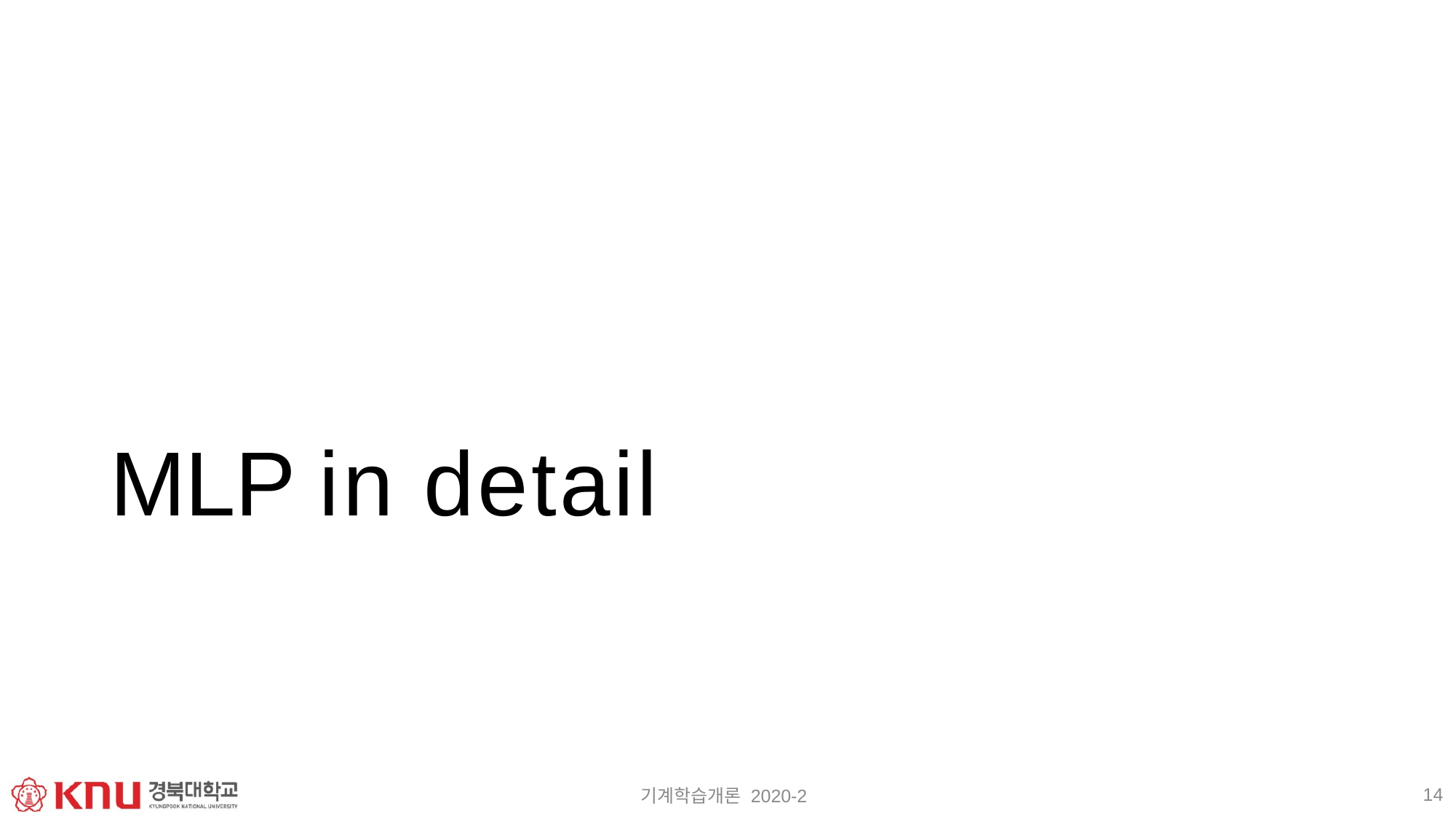

# MLP in detail
14
기계학습개론 2020-2